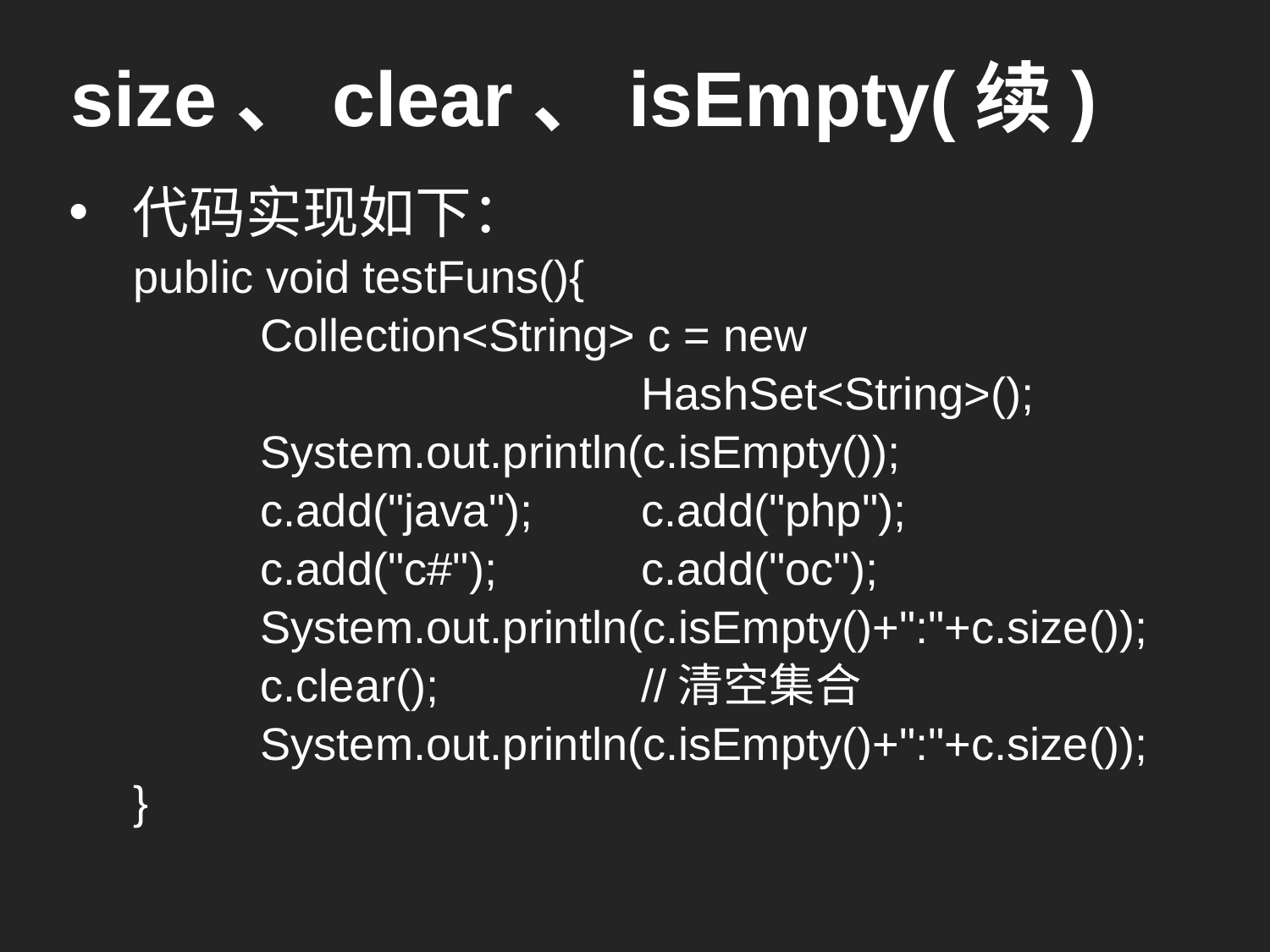

# size、clear、isEmpty(续)
代码实现如下：
public void testFuns(){
	Collection<String> c = new
				HashSet<String>();
	System.out.println(c.isEmpty());
	c.add("java");	c.add("php");
	c.add("c#");		c.add("oc");
	System.out.println(c.isEmpty()+":"+c.size());
	c.clear();		//清空集合
	System.out.println(c.isEmpty()+":"+c.size());
}